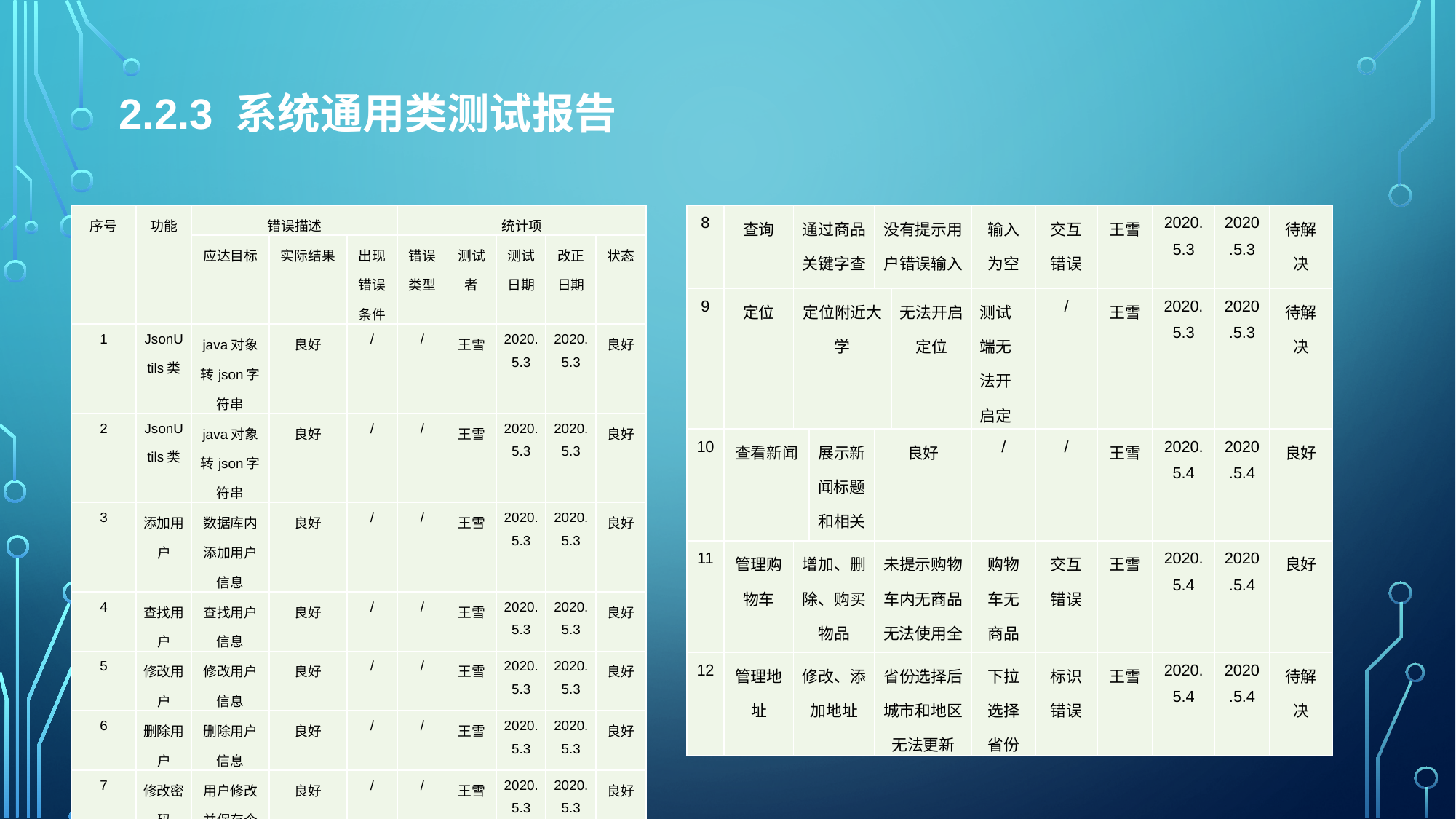

# 2.2.3 系统通用类测试报告
| 序号 | 功能 | 错误描述 |  |  | 统计项 |  |  |  |  |
| --- | --- | --- | --- | --- | --- | --- | --- | --- | --- |
|  |  | 应达目标 | 实际结果 | 出现错误条件 | 错误类型 | 测试者 | 测试日期 | 改正日期 | 状态 |
| 1 | JsonUtils类 | java对象转json字符串 | 良好 | / | / | 王雪 | 2020.5.3 | 2020.5.3 | 良好 |
| 2 | JsonUtils类 | java对象转json字符串 | 良好 | / | / | 王雪 | 2020.5.3 | 2020.5.3 | 良好 |
| 3 | 添加用户 | 数据库内添加用户信息 | 良好 | / | / | 王雪 | 2020.5.3 | 2020.5.3 | 良好 |
| 4 | 查找用户 | 查找用户信息 | 良好 | / | / | 王雪 | 2020.5.3 | 2020.5.3 | 良好 |
| 5 | 修改用户 | 修改用户信息 | 良好 | / | / | 王雪 | 2020.5.3 | 2020.5.3 | 良好 |
| 6 | 删除用户 | 删除用户信息 | 良好 | / | / | 王雪 | 2020.5.3 | 2020.5.3 | 良好 |
| 7 | 修改密码 | 用户修改并保存个人密码 | 良好 | / | / | 王雪 | 2020.5.3 | 2020.5.3 | 良好 |
| 8 | 查询 | 通过商品关键字查找 | 没有提示用户错误输入 | 输入为空时 | 交互错误 | 王雪 | 2020.5.3 | 2020.5.3 | 待解决 |
| --- | --- | --- | --- | --- | --- | --- | --- | --- | --- |
| 9 | 定位 | 定位附近大学 | 无法开启定位 | 测试端无法开启定位 | / | 王雪 | 2020.5.3 | 2020.5.3 | 待解决 |
| --- | --- | --- | --- | --- | --- | --- | --- | --- | --- |
| 10 | 查看新闻 | 展示新闻标题和相关图片 | 良好 | / | / | 王雪 | 2020.5.4 | 2020.5.4 | 良好 |
| --- | --- | --- | --- | --- | --- | --- | --- | --- | --- |
| 11 | 管理购物车 | 增加、删除、购买物品 | 未提示购物车内无商品无法使用全选功能 | 购物车无商品时 | 交互错误 | 王雪 | 2020.5.4 | 2020.5.4 | 良好 |
| --- | --- | --- | --- | --- | --- | --- | --- | --- | --- |
| 12 | 管理地址 | 修改、添加地址 | 省份选择后城市和地区无法更新 | 下拉选择省份 | 标识错误 | 王雪 | 2020.5.4 | 2020.5.4 | 待解决 |
| --- | --- | --- | --- | --- | --- | --- | --- | --- | --- |